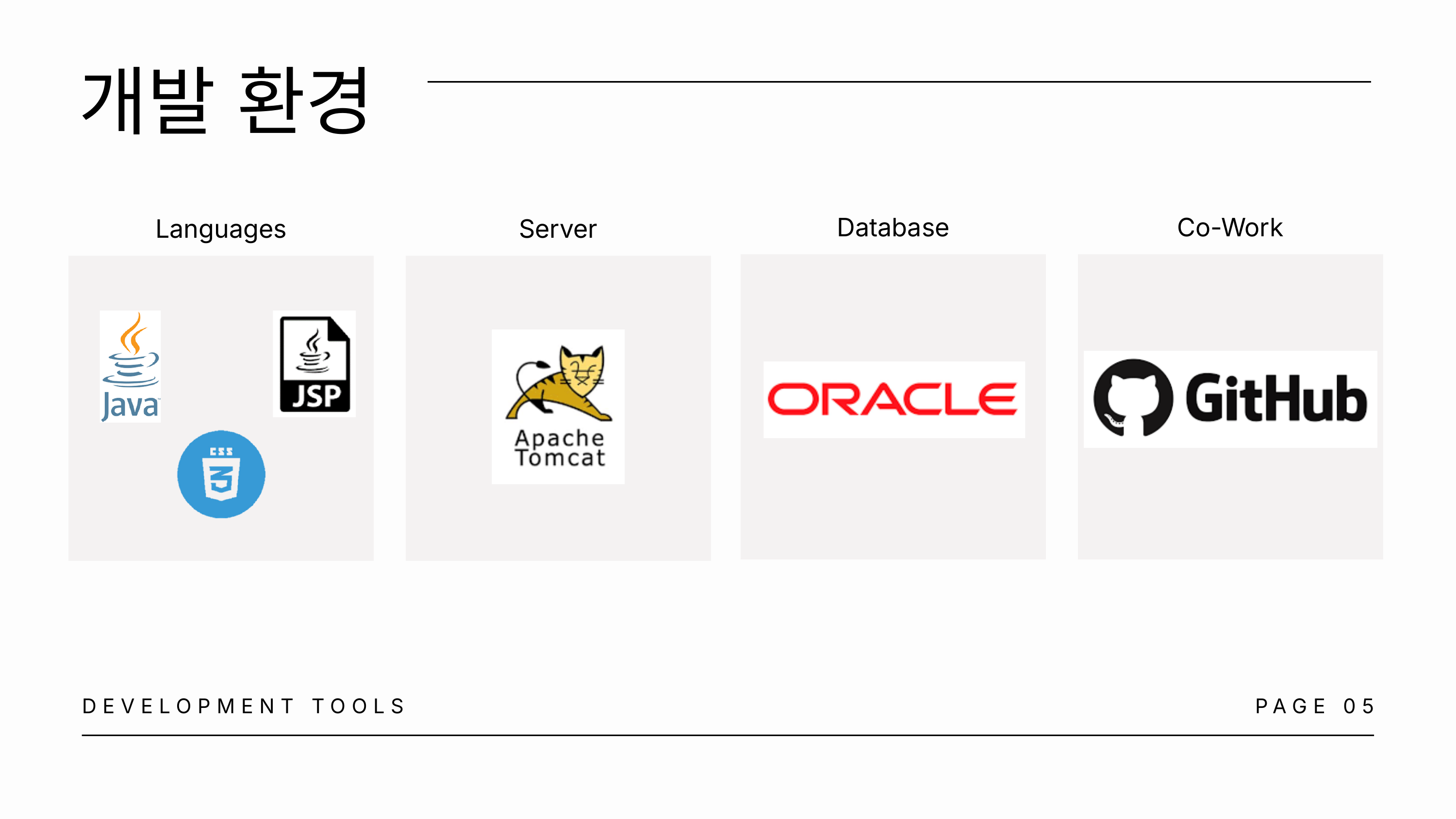

개발 환경

Database
Co-Work
Languages
Server

DEVELOPMENT TOOLS
PAGE 05